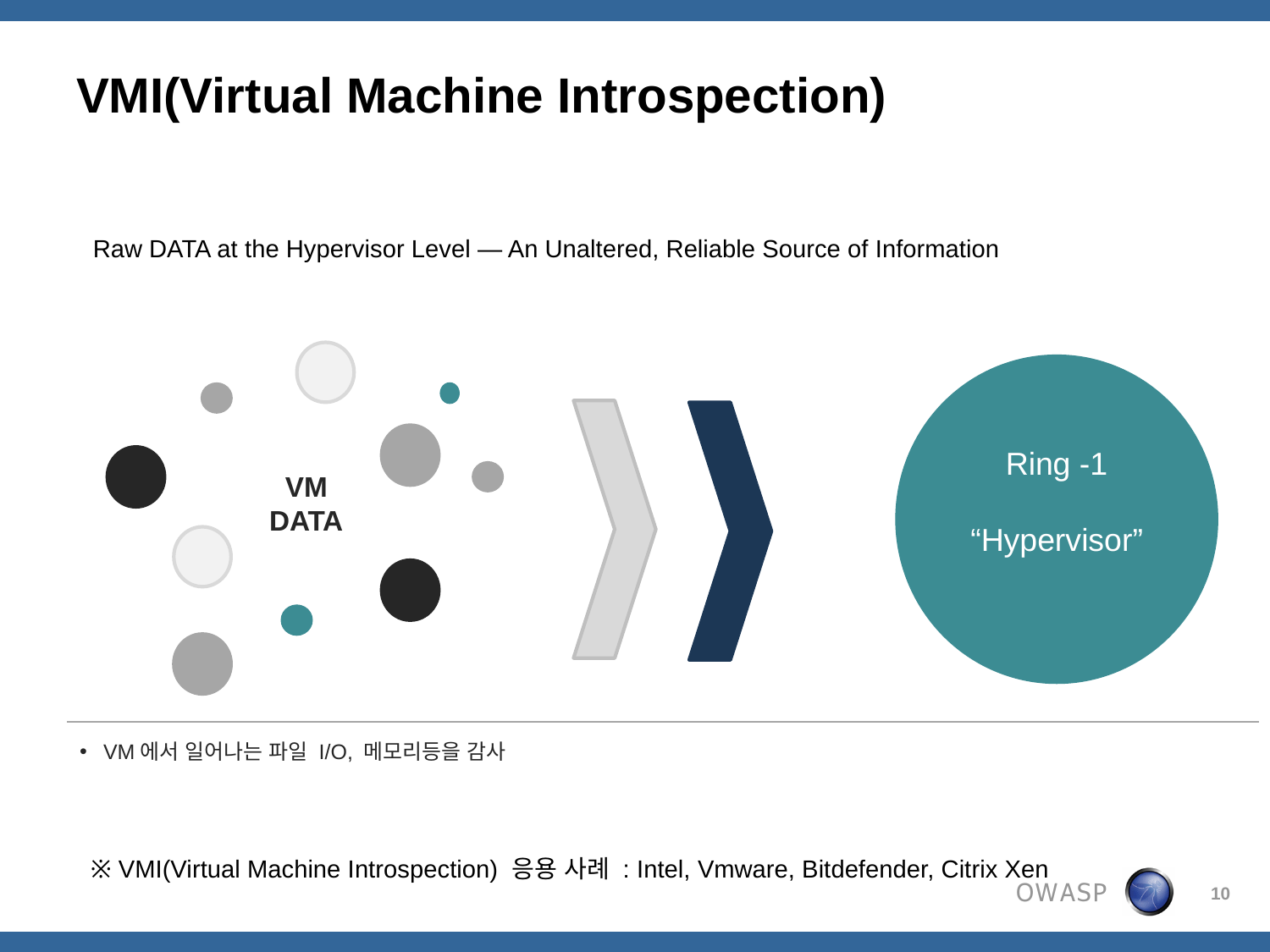

# VMI(Virtual Machine Introspection)
Raw DATA at the Hypervisor Level — An Unaltered, Reliable Source of Information

Ring -1

“Hypervisor”

VM
DATA

VM에서 일어나는 파일 I/O, 메모리등을 감사
※ VMI(Virtual Machine Introspection) 응용 사례 : Intel, Vmware, Bitdefender, Citrix Xen
10